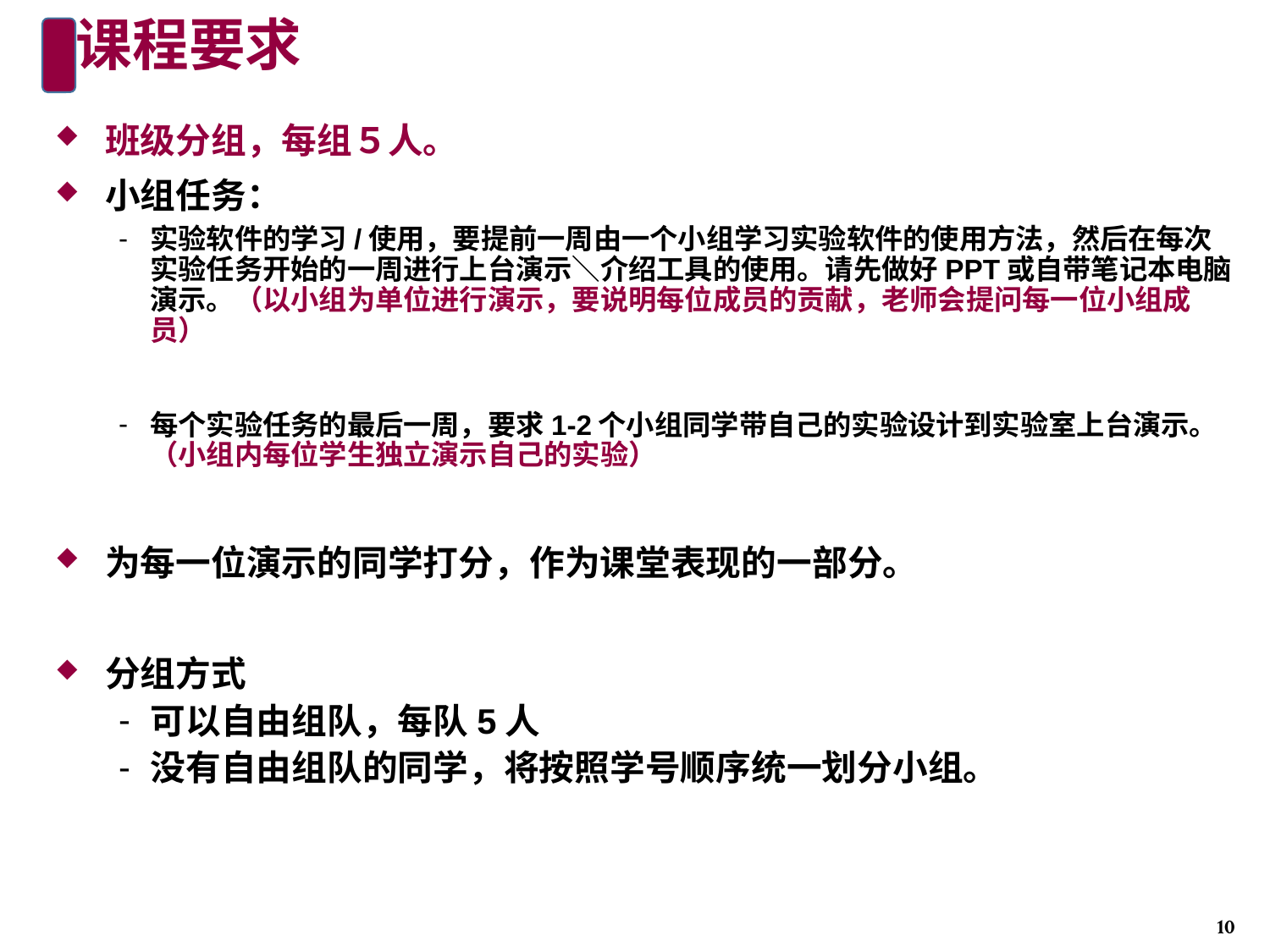

# 课程要求
班级分组，每组５人。
小组任务：
实验软件的学习/使用，要提前一周由一个小组学习实验软件的使用方法，然后在每次实验任务开始的一周进行上台演示＼介绍工具的使用。请先做好PPT或自带笔记本电脑演示。（以小组为单位进行演示，要说明每位成员的贡献，老师会提问每一位小组成员）

每个实验任务的最后一周，要求1-2个小组同学带自己的实验设计到实验室上台演示。（小组内每位学生独立演示自己的实验）

为每一位演示的同学打分，作为课堂表现的一部分。

分组方式
可以自由组队，每队5人
没有自由组队的同学，将按照学号顺序统一划分小组。

10